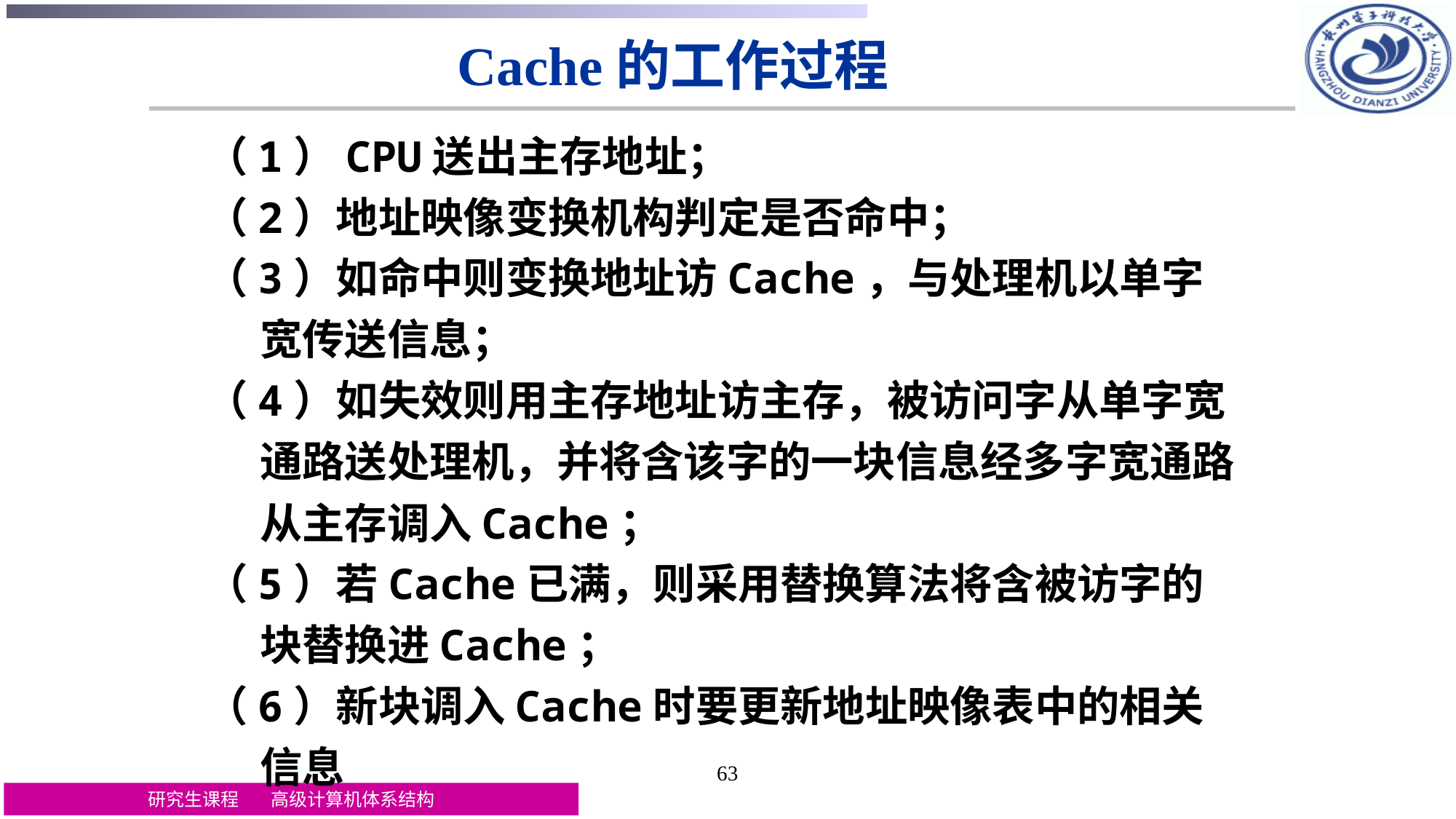

Cache的工作过程
（1）CPU送出主存地址；
（2）地址映像变换机构判定是否命中；
（3）如命中则变换地址访Cache，与处理机以单字宽传送信息；
（4）如失效则用主存地址访主存，被访问字从单字宽通路送处理机，并将含该字的一块信息经多字宽通路从主存调入Cache；
（5）若Cache已满，则采用替换算法将含被访字的块替换进Cache；
（6）新块调入Cache时要更新地址映像表中的相关信息
63